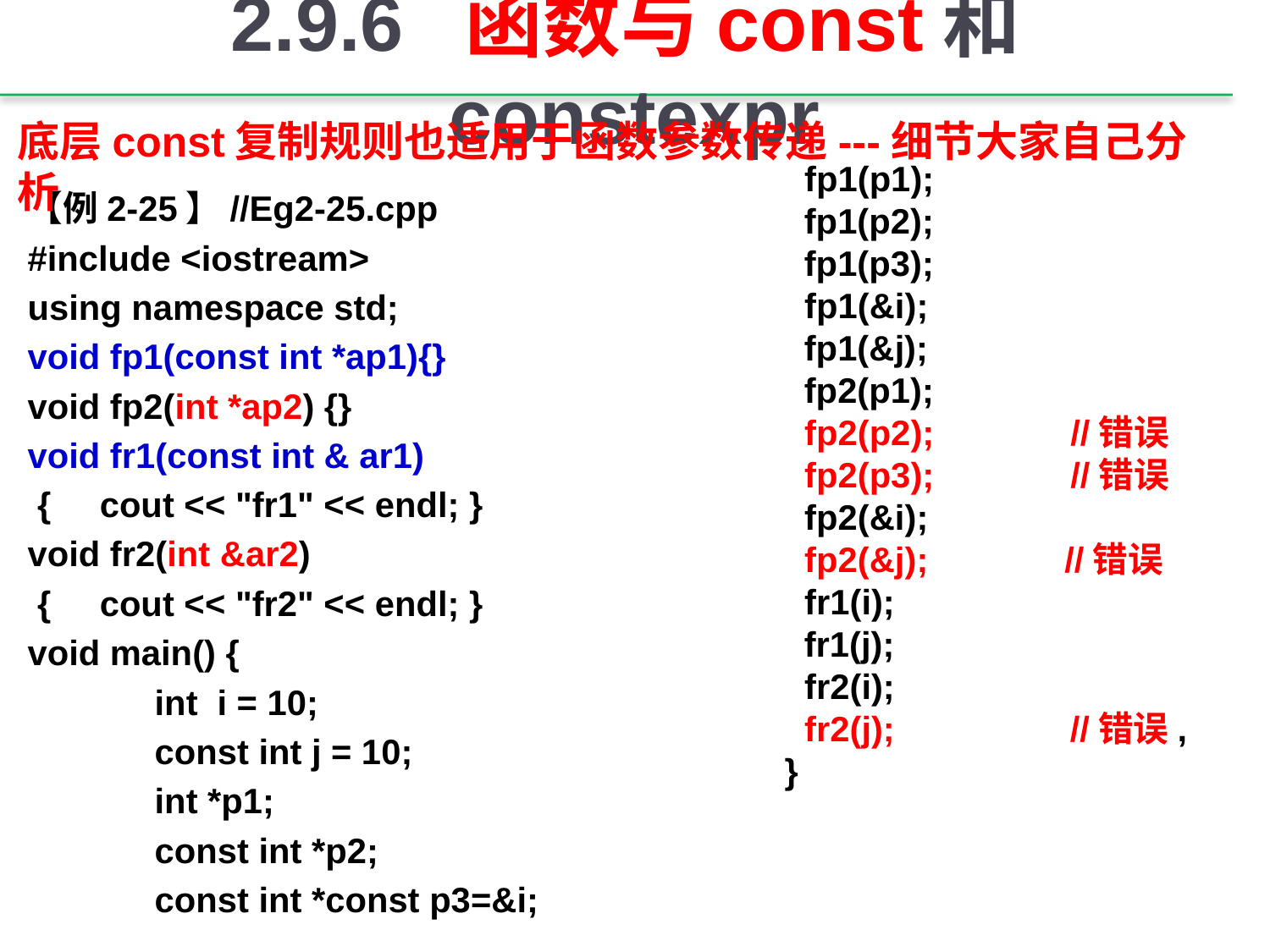

# 2.9.6  函数与const和constexpr
底层const复制规则也适用于函数参数传递---细节大家自己分析
	fp1(p1);
             fp1(p2);
             fp1(p3);
	fp1(&i);
             fp1(&j);
             fp2(p1);
	fp2(p2);              //错误
	fp2(p3);              //错误
	fp2(&i);
	fp2(&j);              //错误
	fr1(i);
             fr1(j);
	fr2(i);
	fr2(j);                  //错误,
           }
【例2-25】//Eg2-25.cpp
#include <iostream>
using namespace std;
void fp1(const int *ap1){}
void fp2(int *ap2) {}
void fr1(const int & ar1)
 {     cout << "fr1" << endl; }
void fr2(int &ar2)
 {     cout << "fr2" << endl; }
void main() {
	int  i = 10;
	const int j = 10;
	int *p1;
	const int *p2;
	const int *const p3=&i;